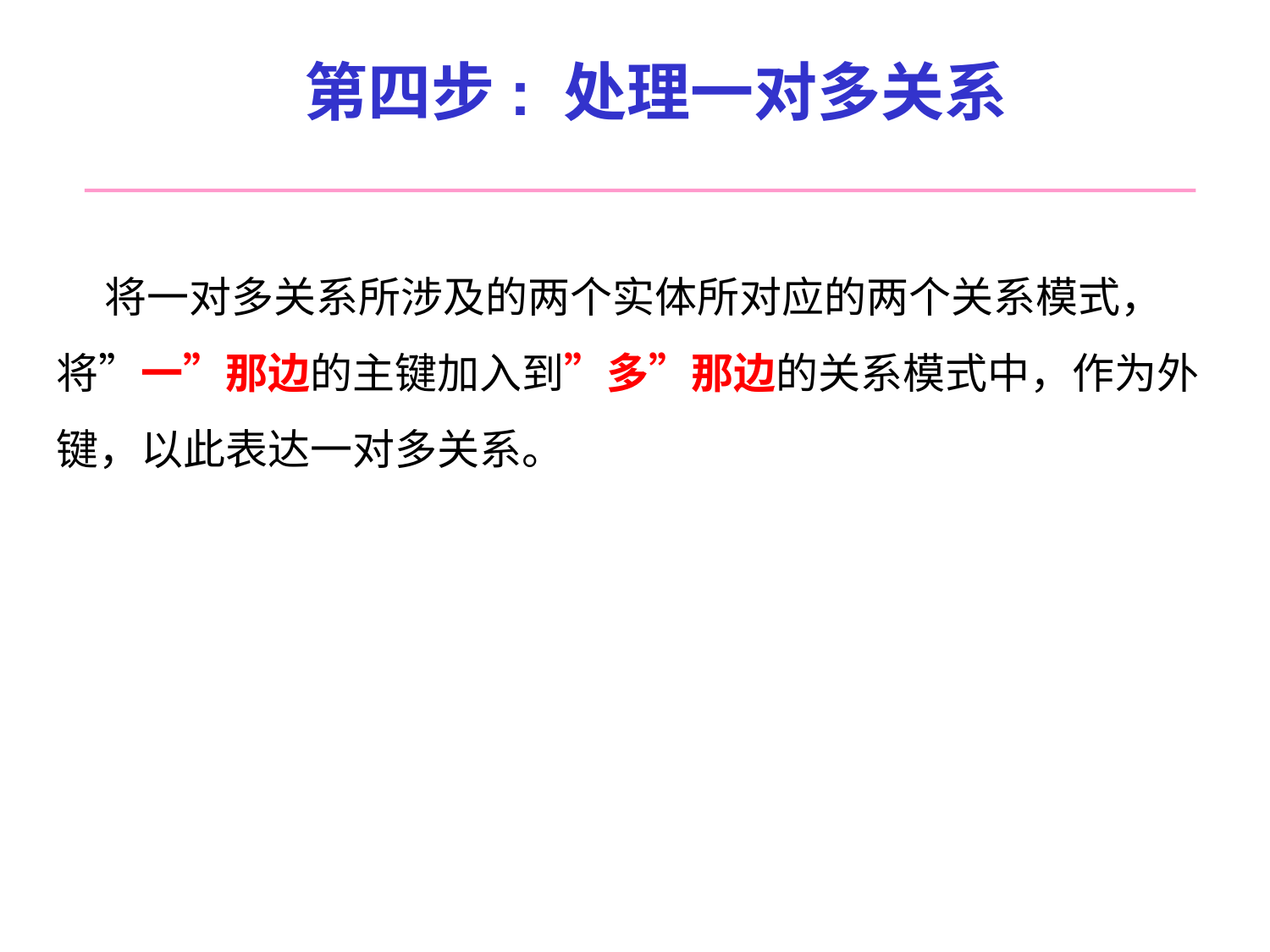

# 第四步: 处理一对多关系
    将一对多关系所涉及的两个实体所对应的两个关系模式，将”一”那边的主键加入到”多”那边的关系模式中，作为外键，以此表达一对多关系。